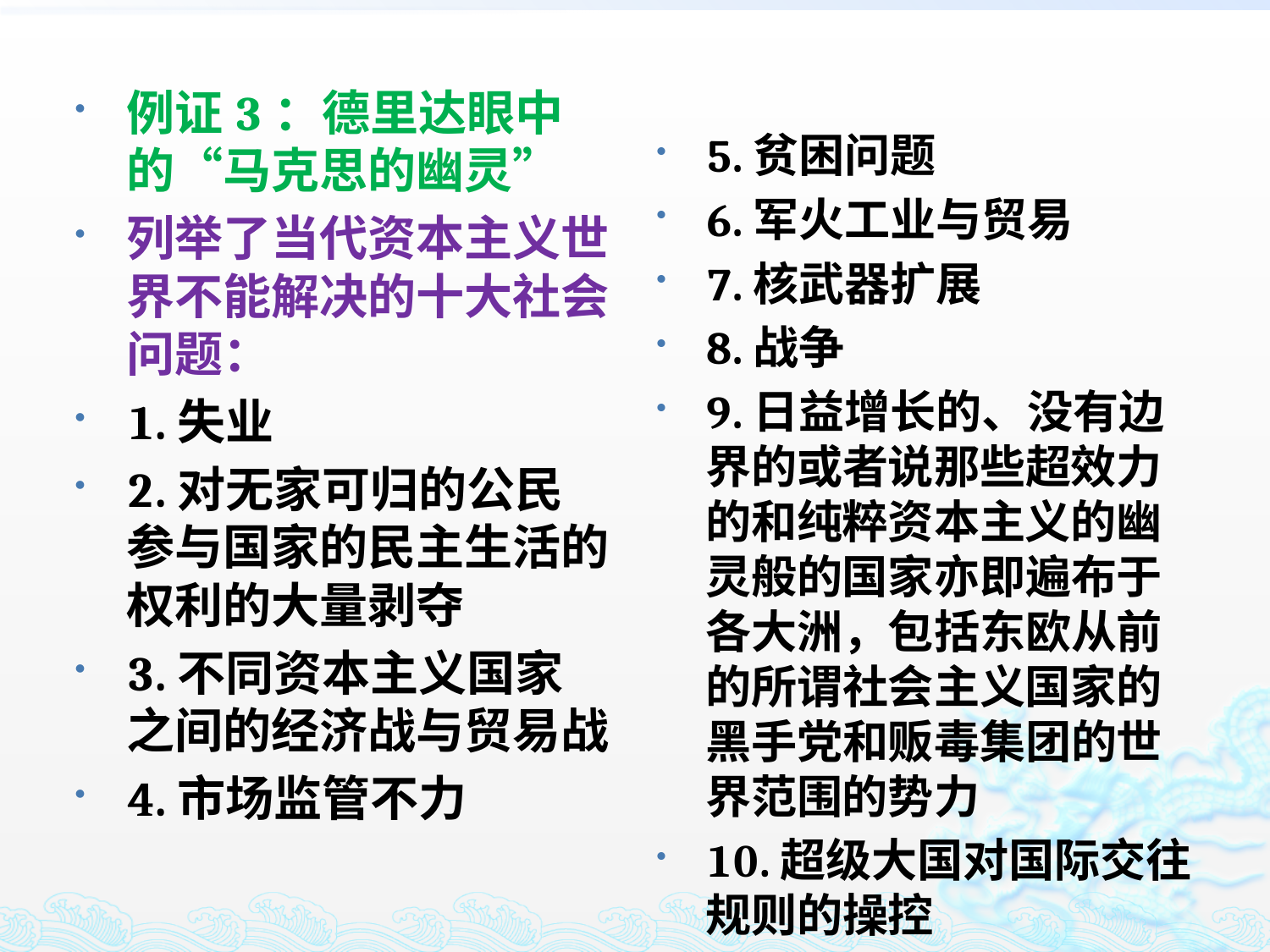

5.贫困问题
6.军火工业与贸易
7.核武器扩展
8.战争
9.日益增长的、没有边界的或者说那些超效力的和纯粹资本主义的幽灵般的国家亦即遍布于各大洲，包括东欧从前的所谓社会主义国家的黑手党和贩毒集团的世界范围的势力
10.超级大国对国际交往规则的操控
例证3：德里达眼中的“马克思的幽灵”
列举了当代资本主义世界不能解决的十大社会问题：
1.失业
2.对无家可归的公民参与国家的民主生活的权利的大量剥夺
3.不同资本主义国家之间的经济战与贸易战
4.市场监管不力